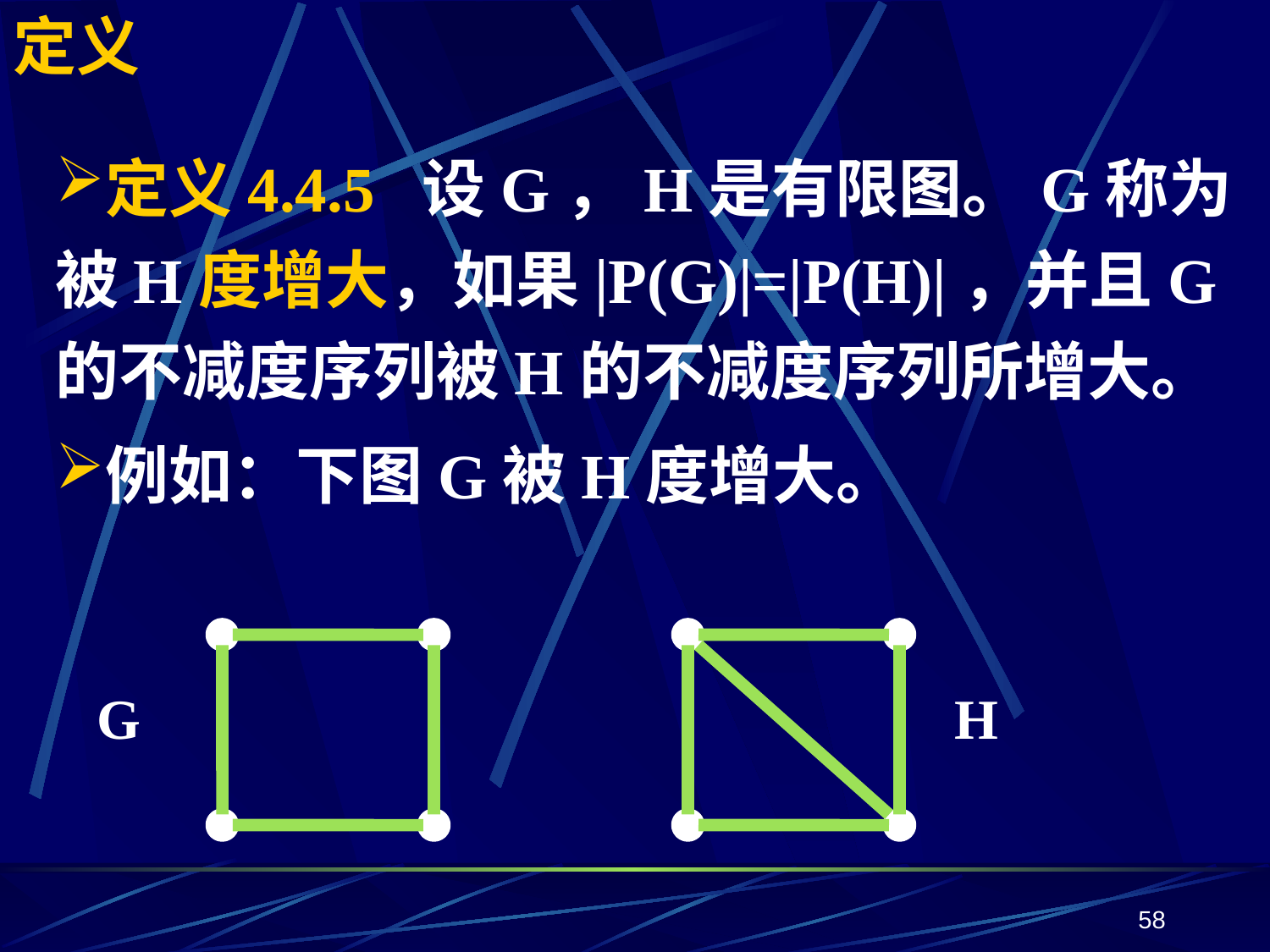

# 定义
定义4.4.5  设G，H是有限图。G称为被H度增大，如果|P(G)|=|P(H)|，并且G的不减度序列被H的不减度序列所增大。
例如：下图G被H度增大。

G
H

58